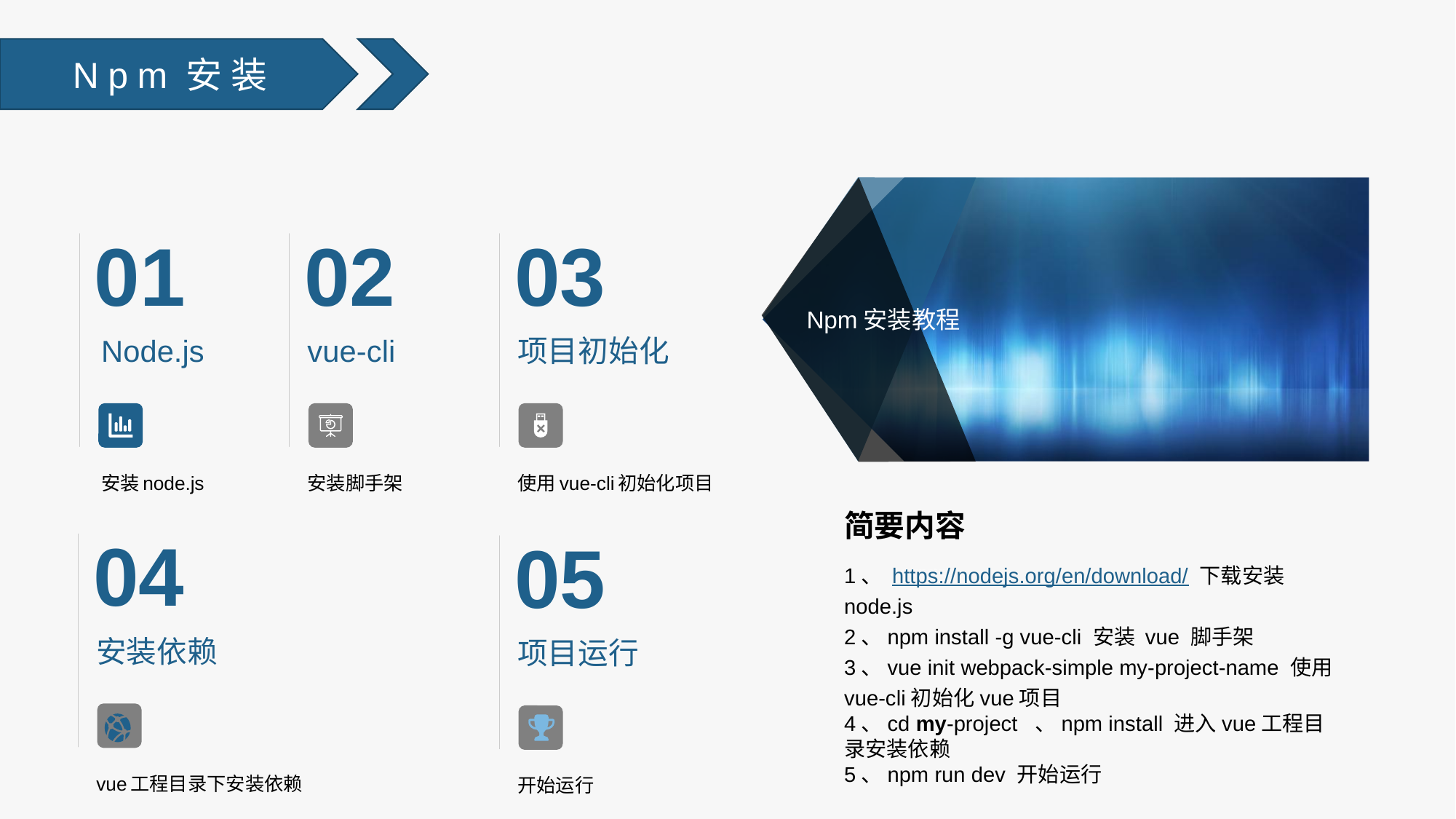

Npm安装

01
02
03
Npm安装教程
Node.js
vue-cli
项目初始化

安装node.js
安装脚手架
使用vue-cli初始化项目
简要内容
1、 https://nodejs.org/en/download/ 下载安装 node.js
2、npm install -g vue-cli 安装 vue 脚手架
3、vue init webpack-simple my-project-name 使用vue-cli初始化vue项目
4、cd my-project  、npm install 进入vue工程目录安装依赖
5、npm run dev 开始运行

04
05
安装依赖
项目运行

vue工程目录下安装依赖
开始运行